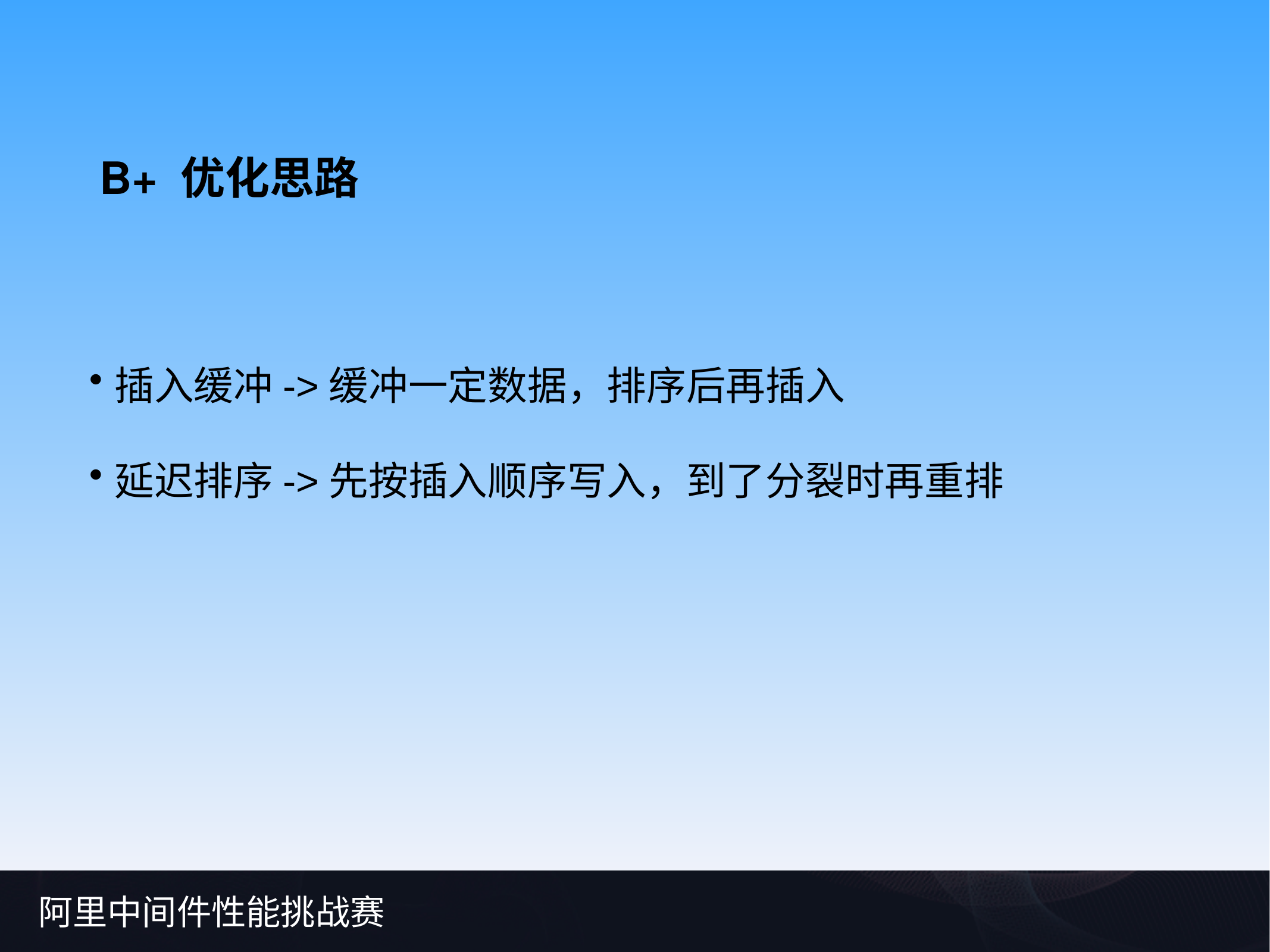

B+ 优化思路
插入缓冲->缓冲一定数据，排序后再插入

延迟排序->先按插入顺序写入，到了分裂时再重排